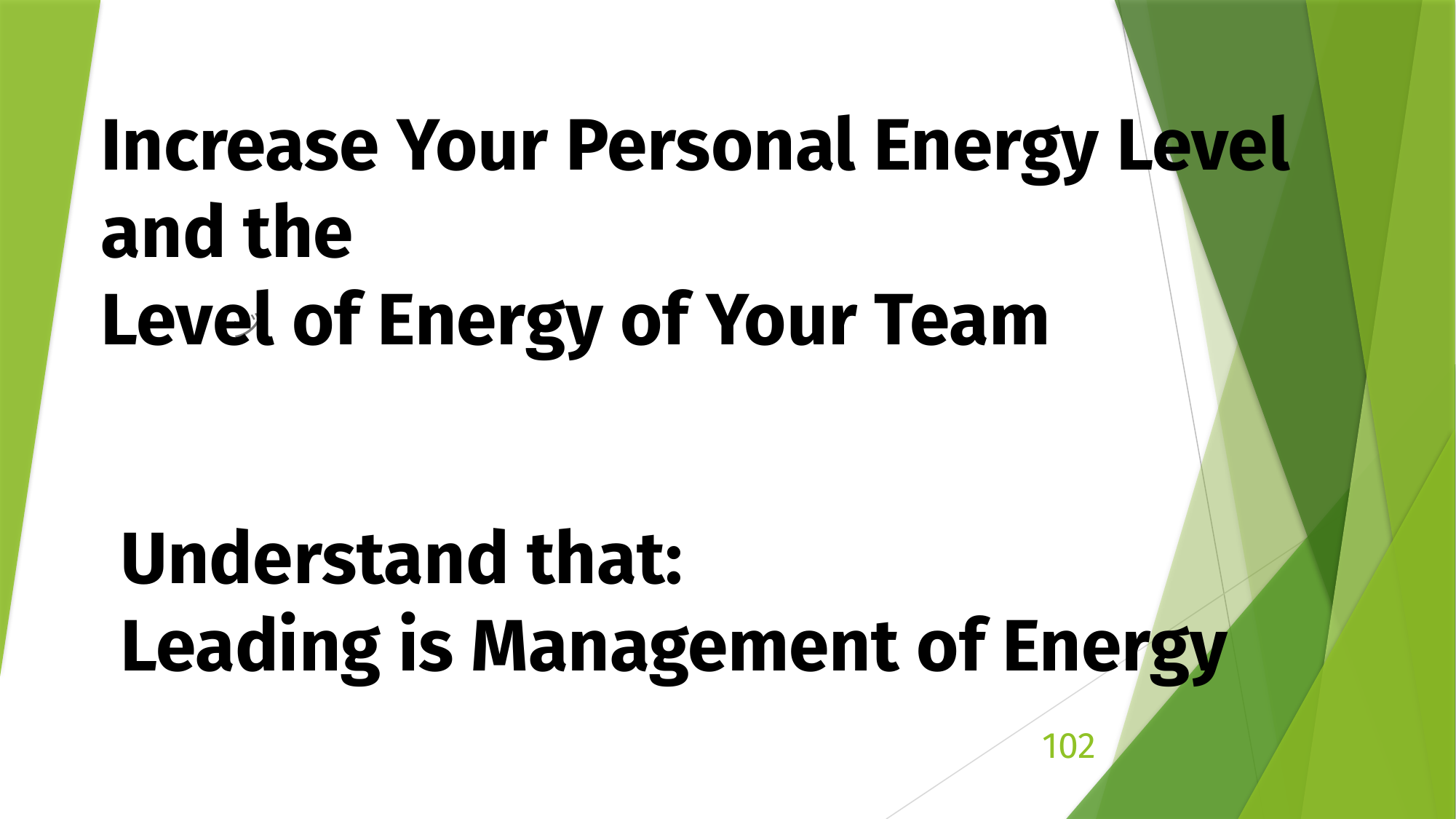

Increase Your Personal Energy Level
and the
Level of Energy of Your Team

ジ
Understand that:
Leading is Management of Energy
102